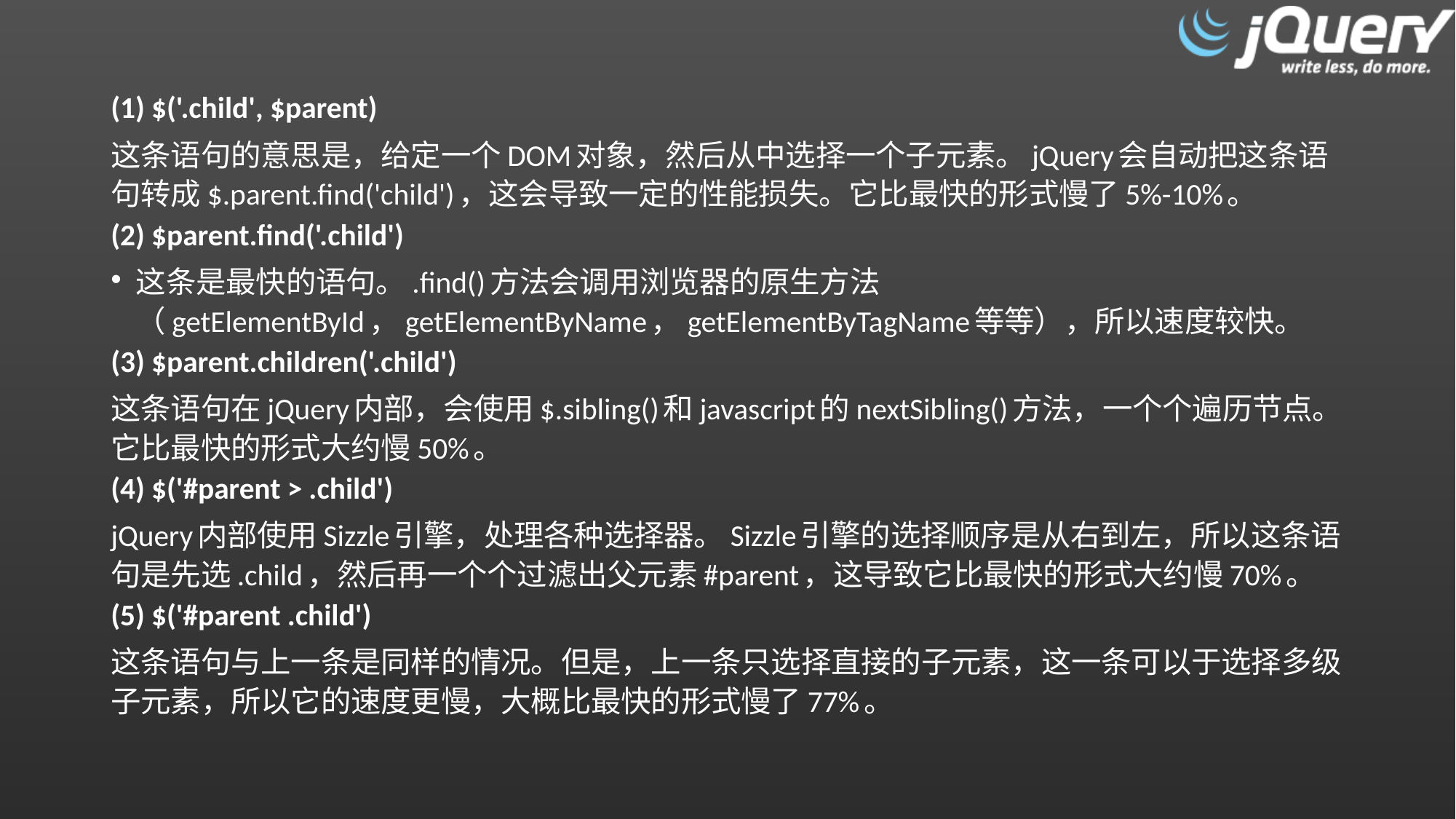

(1) $('.child', $parent)
这条语句的意思是，给定一个DOM对象，然后从中选择一个子元素。jQuery会自动把这条语句转成$.parent.find('child')，这会导致一定的性能损失。它比最快的形式慢了5%-10%。
(2) $parent.find('.child')
这条是最快的语句。.find()方法会调用浏览器的原生方法（getElementById，getElementByName，getElementByTagName等等），所以速度较快。
(3) $parent.children('.child')
这条语句在jQuery内部，会使用$.sibling()和javascript的nextSibling()方法，一个个遍历节点。它比最快的形式大约慢50%。
(4) $('#parent > .child')
jQuery内部使用Sizzle引擎，处理各种选择器。Sizzle引擎的选择顺序是从右到左，所以这条语句是先选.child，然后再一个个过滤出父元素#parent，这导致它比最快的形式大约慢70%。
(5) $('#parent .child')
这条语句与上一条是同样的情况。但是，上一条只选择直接的子元素，这一条可以于选择多级子元素，所以它的速度更慢，大概比最快的形式慢了77%。